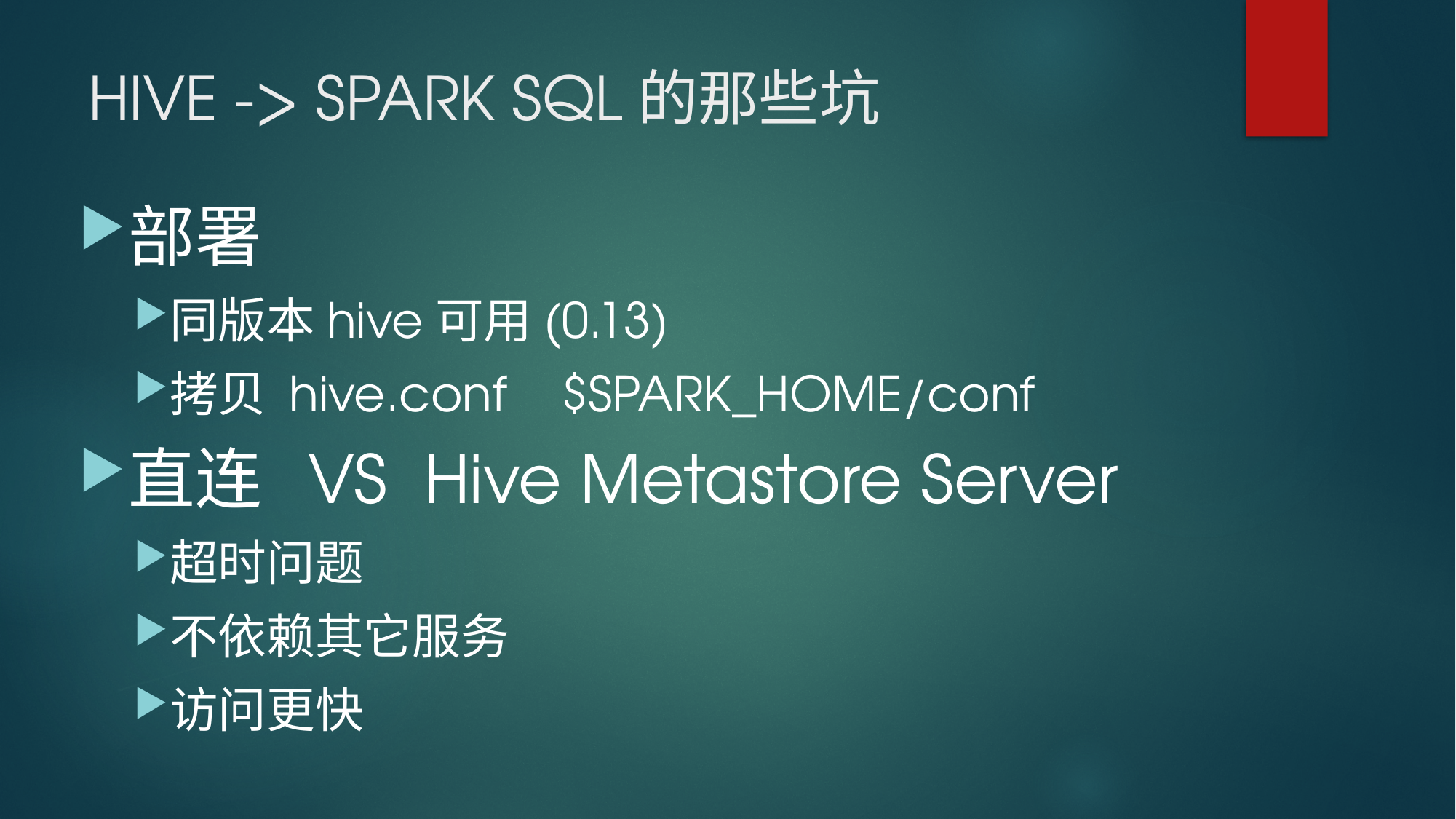

# HIVE -> SPARK SQL的那些坑
部署
同版本hive可用(0.13)
拷贝 hive.conf    $SPARK_HOME/conf
直连  VS  Hive Metastore Server
超时问题
不依赖其它服务
访问更快